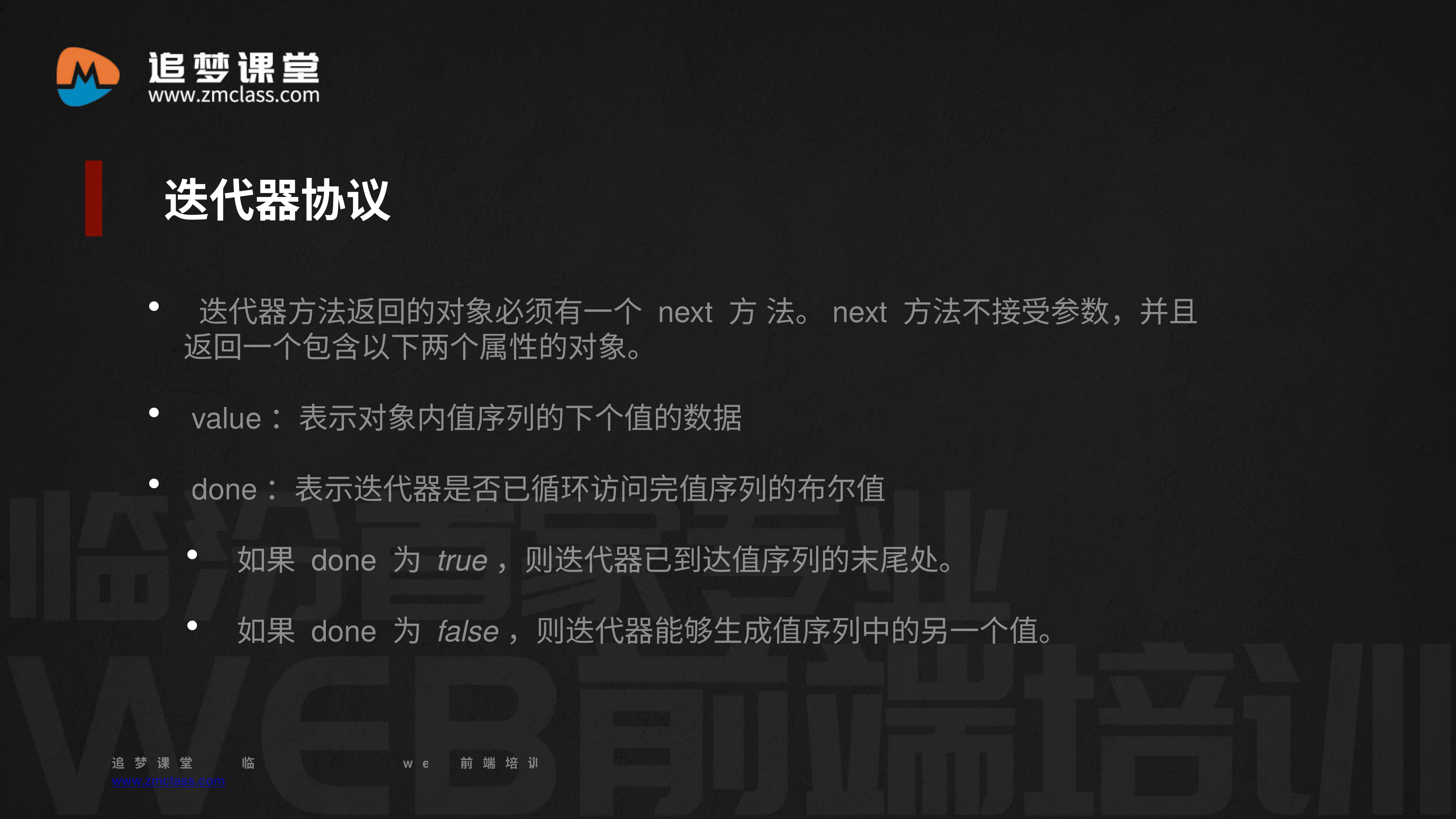

迭代器协议
 迭代器方法返回的对象必须有一个 next 方 法。next 方法不接受参数，并且返回一个包含以下两个属性的对象。

 value：表示对象内值序列的下个值的数据

 done：表示迭代器是否已循环访问完值序列的布尔值

 如果 done 为 true，则迭代器已到达值序列的末尾处。

 如果 done 为 false，则迭代器能够生成值序列中的另一个值。
追梦课堂   临汾首家专业的web前端培训机构                                                          www.zmclass.com
20